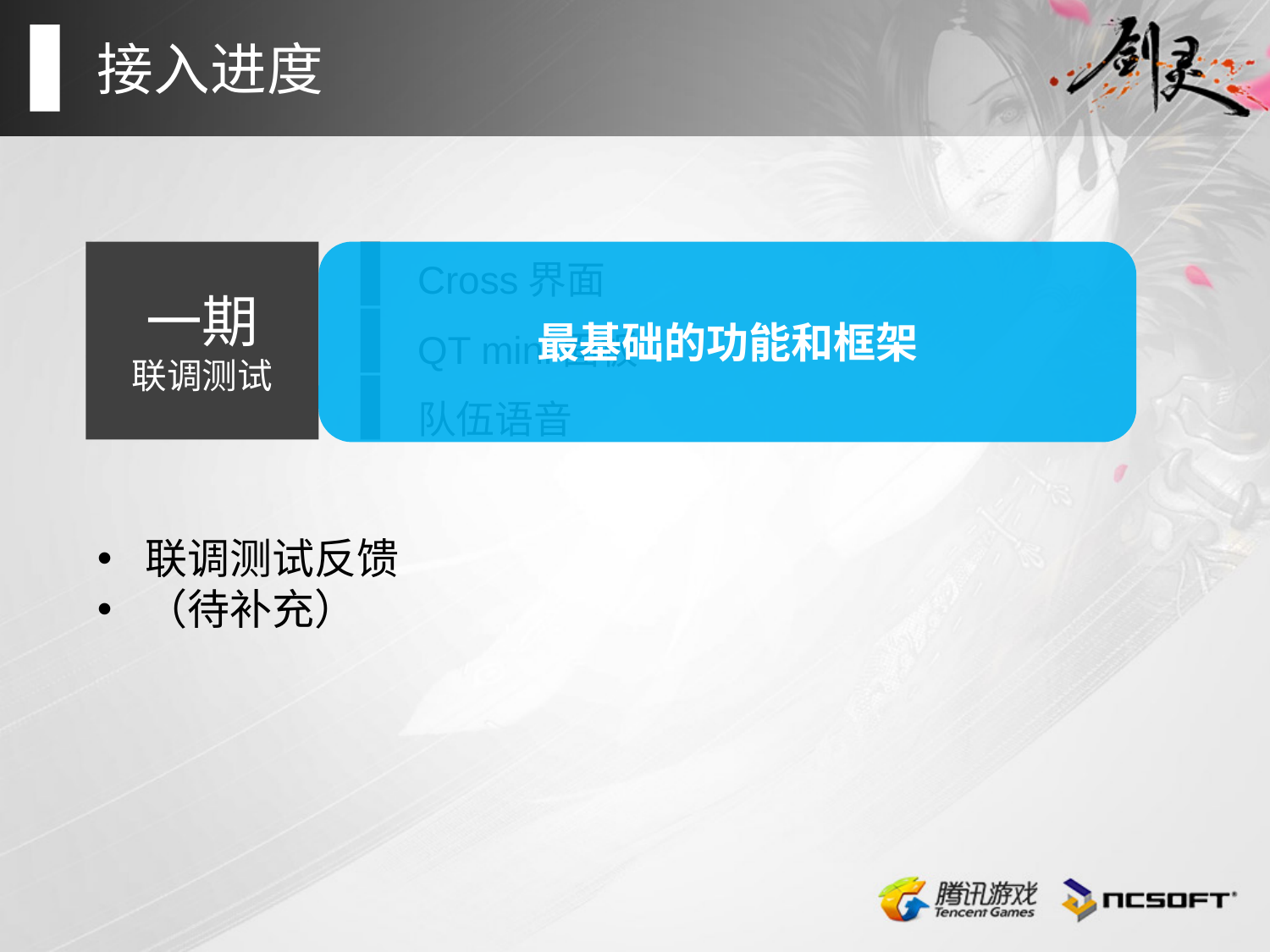

接入进度
Cross界面
QT mini面板
队伍语音
一期
联调测试
最基础的功能和框架

联调测试反馈
（待补充）